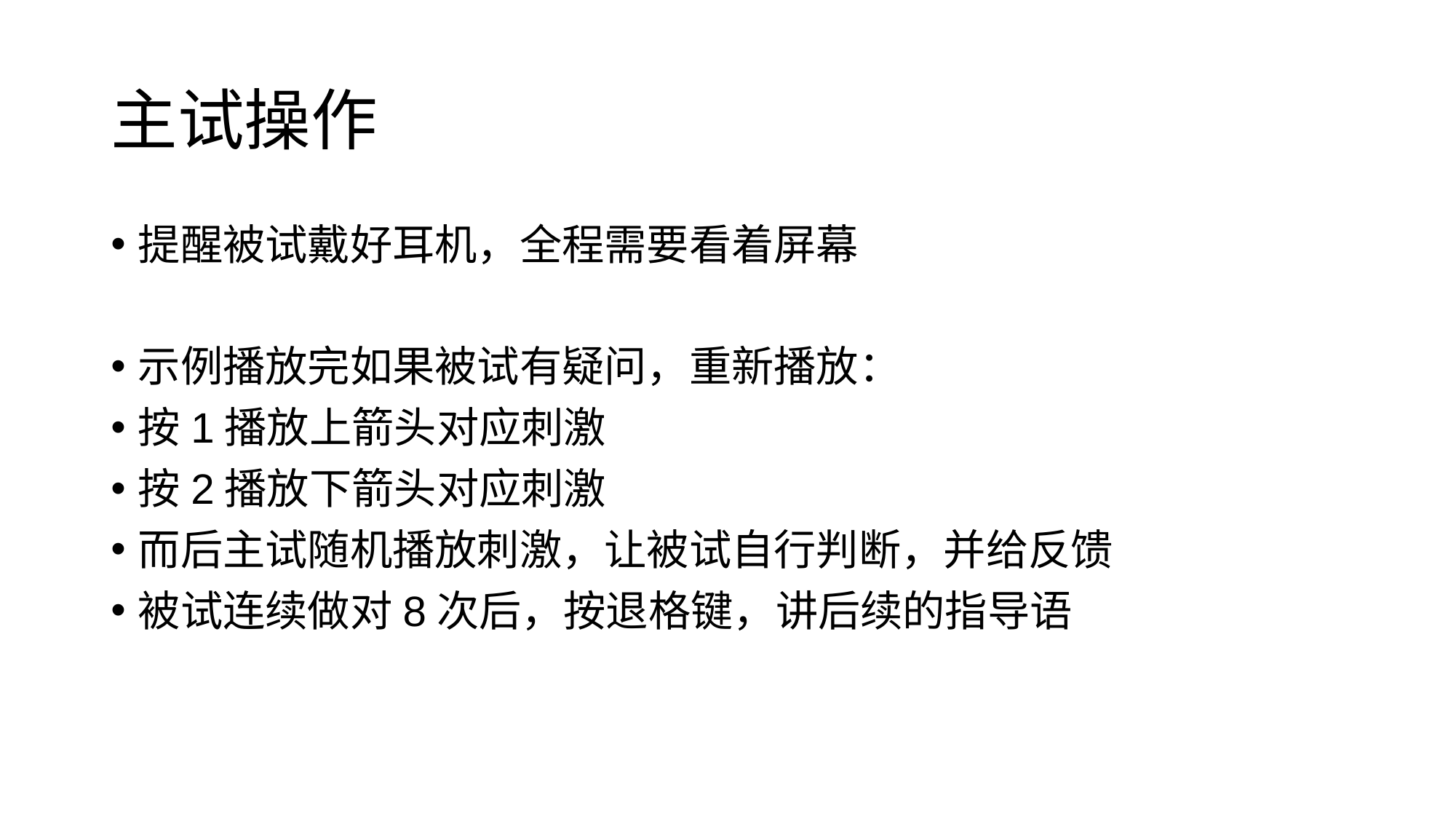

# 主试操作
提醒被试戴好耳机，全程需要看着屏幕

示例播放完如果被试有疑问，重新播放：
按1播放上箭头对应刺激
按2播放下箭头对应刺激
而后主试随机播放刺激，让被试自行判断，并给反馈
被试连续做对8次后，按退格键，讲后续的指导语